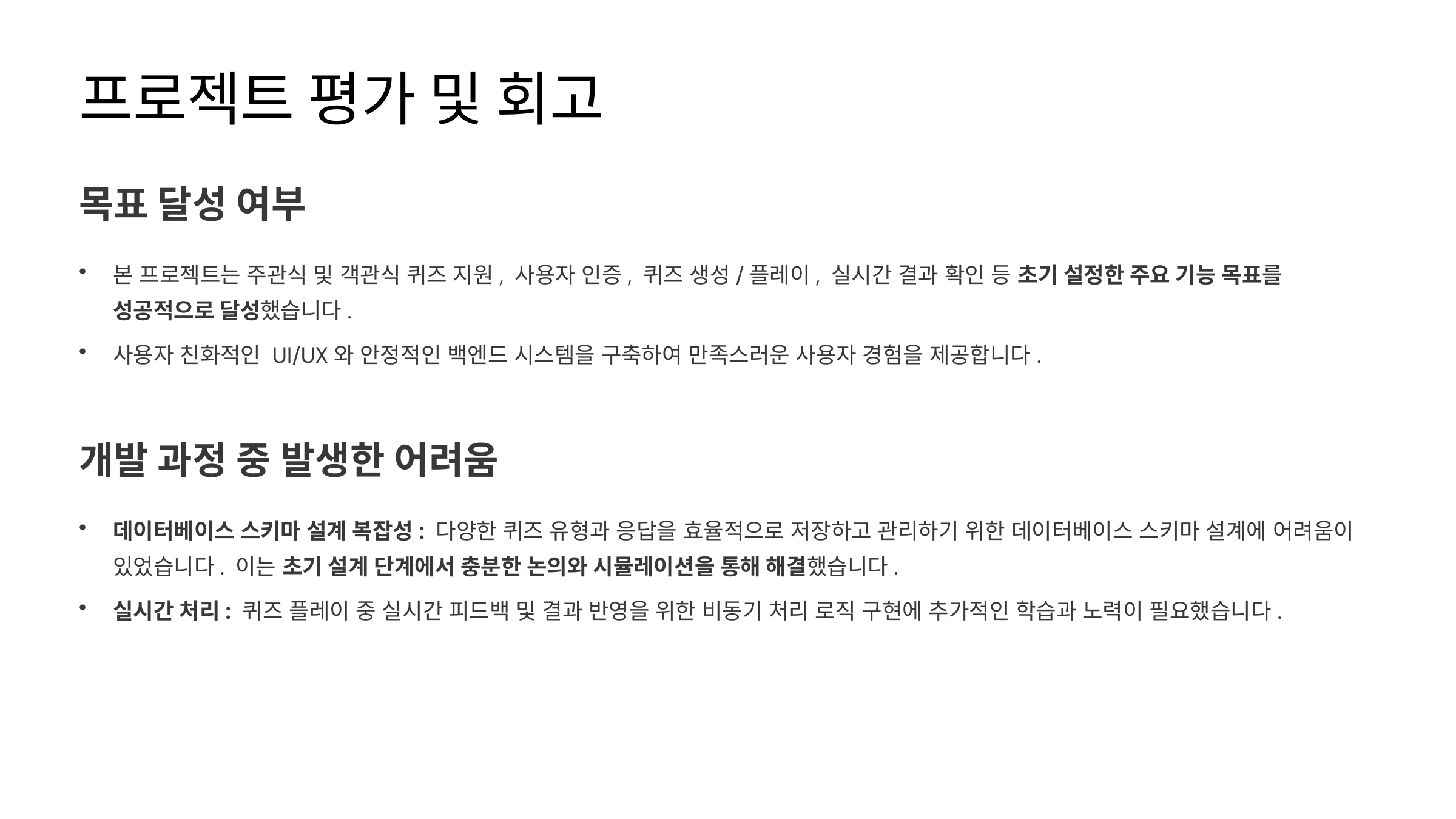

프로젝트 평가 및 회고
목표 달성 여부
본 프로젝트는 주관식 및 객관식 퀴즈 지원, 사용자 인증, 퀴즈 생성/플레이, 실시간 결과 확인 등 초기 설정한 주요 기능 목표를 성공적으로 달성했습니다.
사용자 친화적인 UI/UX와 안정적인 백엔드 시스템을 구축하여 만족스러운 사용자 경험을 제공합니다.
개발 과정 중 발생한 어려움
데이터베이스 스키마 설계 복잡성: 다양한 퀴즈 유형과 응답을 효율적으로 저장하고 관리하기 위한 데이터베이스 스키마 설계에 어려움이 있었습니다. 이는 초기 설계 단계에서 충분한 논의와 시뮬레이션을 통해 해결했습니다.
실시간 처리: 퀴즈 플레이 중 실시간 피드백 및 결과 반영을 위한 비동기 처리 로직 구현에 추가적인 학습과 노력이 필요했습니다.